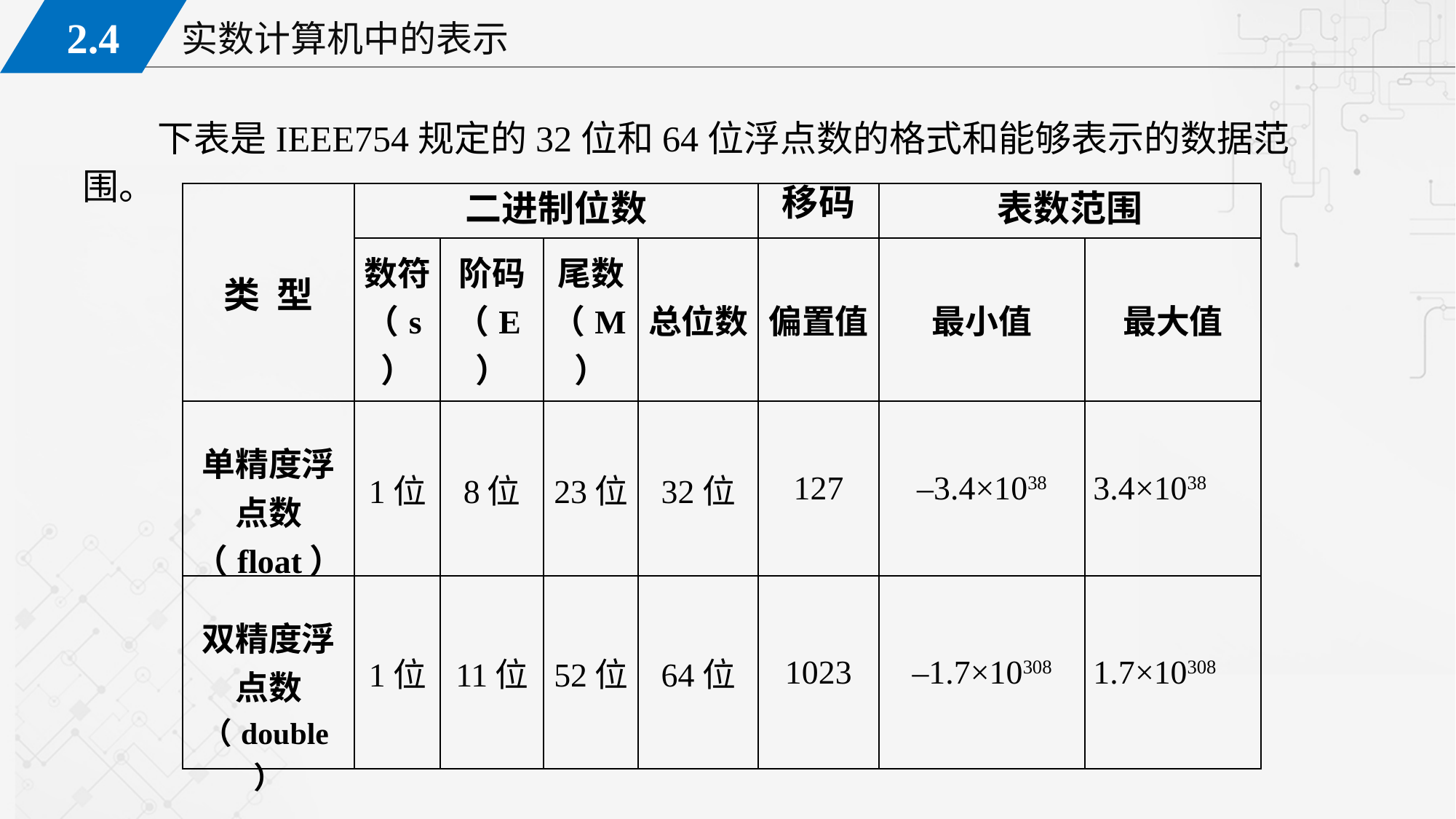

下表是IEEE754规定的32位和64位浮点数的格式和能够表示的数据范围。
| 类 型 | 二进制位数 |  |  |  | 移码 | 表数范围 |  |
| --- | --- | --- | --- | --- | --- | --- | --- |
|  | 数符（s） | 阶码（E） | 尾数（M） | 总位数 | 偏置值 | 最小值 | 最大值 |
| 单精度浮点数（float） | 1位 | 8位 | 23位 | 32位 | 127 | –3.4×1038 | 3.4×1038 |
| 双精度浮点数（double） | 1位 | 11位 | 52位 | 64位 | 1023 | –1.7×10308 | 1.7×10308 |